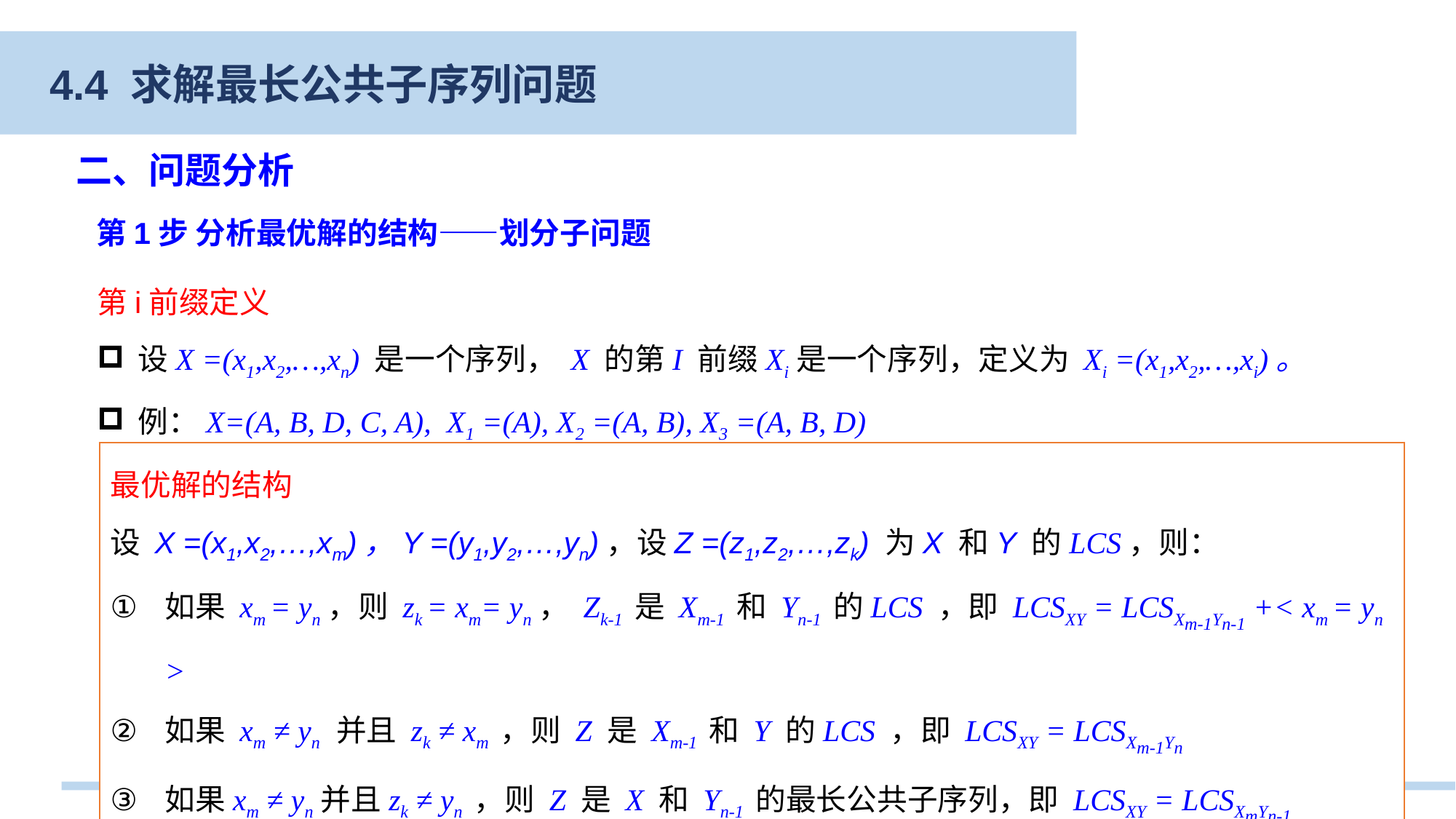

4.4 求解最长公共子序列问题
二、问题分析
第1步 分析最优解的结构——划分子问题
第i前缀定义
设X =(x1,x2,…,xn) 是一个序列， X 的第I 前缀Xi是一个序列，定义为 Xi =(x1,x2,…,xi)。
例：X=(A, B, D, C, A),  X1 =(A), X2 =(A, B), X3 =(A, B, D)
最优解的结构
设 X =(x1,x2,…,xm)，Y =(y1,y2,…,yn)，设Z =(z1,z2,…,zk) 为X 和Y 的LCS，则：
如果 xm = yn，则 zk = xm= yn， Zk-1 是 Xm-1 和 Yn-1 的LCS ，即 LCSXY = LCSXm-1Yn-1 +< xm = yn >
如果 xm ≠ yn  并且 zk ≠ xm ，则 Z 是 Xm-1 和 Y 的LCS ，即 LCSXY = LCSXm-1Yn
如果xm ≠ yn并且zk ≠ yn ，则 Z 是 X 和 Yn-1 的最长公共子序列，即 LCSXY = LCSXmYn-1
其中 Xm-1 = (x1,x2,…,xm-1)，Yn-1 = (y1，y2，…，yn-1)，Zk-1 =(z1，z2，…，zk-1)